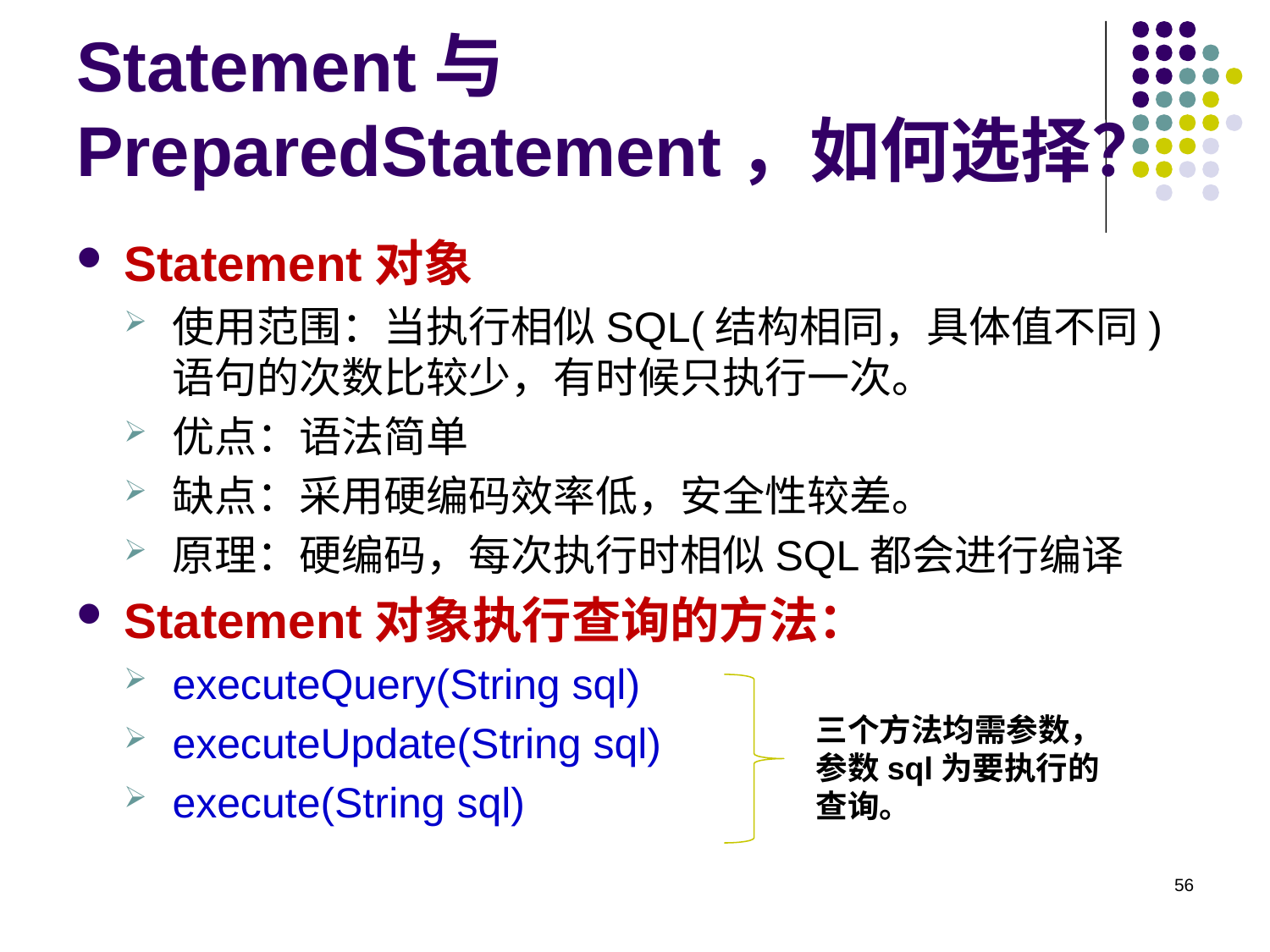

# Statement与PreparedStatement，如何选择？
Statement对象
使用范围：当执行相似SQL(结构相同，具体值不同)语句的次数比较少，有时候只执行一次。
优点：语法简单
缺点：采用硬编码效率低，安全性较差。
原理：硬编码，每次执行时相似SQL都会进行编译
Statement对象执行查询的方法：
executeQuery(String sql)
executeUpdate(String sql)
execute(String sql)

三个方法均需参数，参数sql为要执行的查询。
56